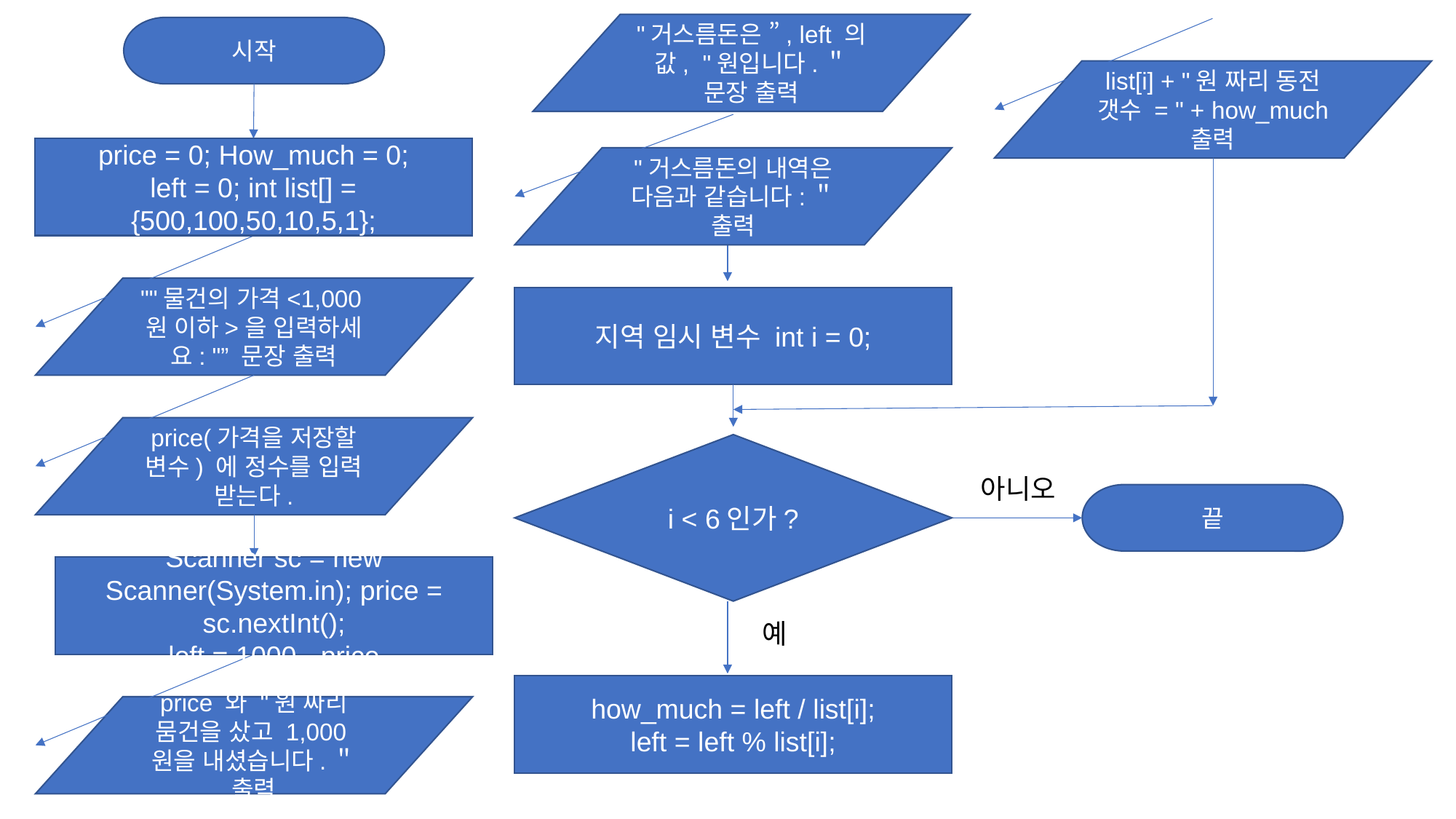

"거스름돈은 ”, left 의 값,  "원입니다.＂ 문장 출력
시작
list[i] + "원 짜리 동전 갯수 = " + how_much 출력
price = 0; How_much = 0;
left = 0; int list[] = {500,100,50,10,5,1};
"거스름돈의 내역은 다음과 같습니다:＂ 출력
""물건의 가격<1,000원 이하>을 입력하세요: "” 문장 출력
지역 임시 변수 int i = 0;
price(가격을 저장할 변수) 에 정수를 입력 받는다.
i < 6인가?
아니오
끝
Scanner sc = new Scanner(System.in); price = sc.nextInt();
left = 1000 - price
예
how_much = left / list[i];
left = left % list[i];
price 와 "원 짜리 뭄건을 샀고 1,000원을 내셨습니다.＂ 출력